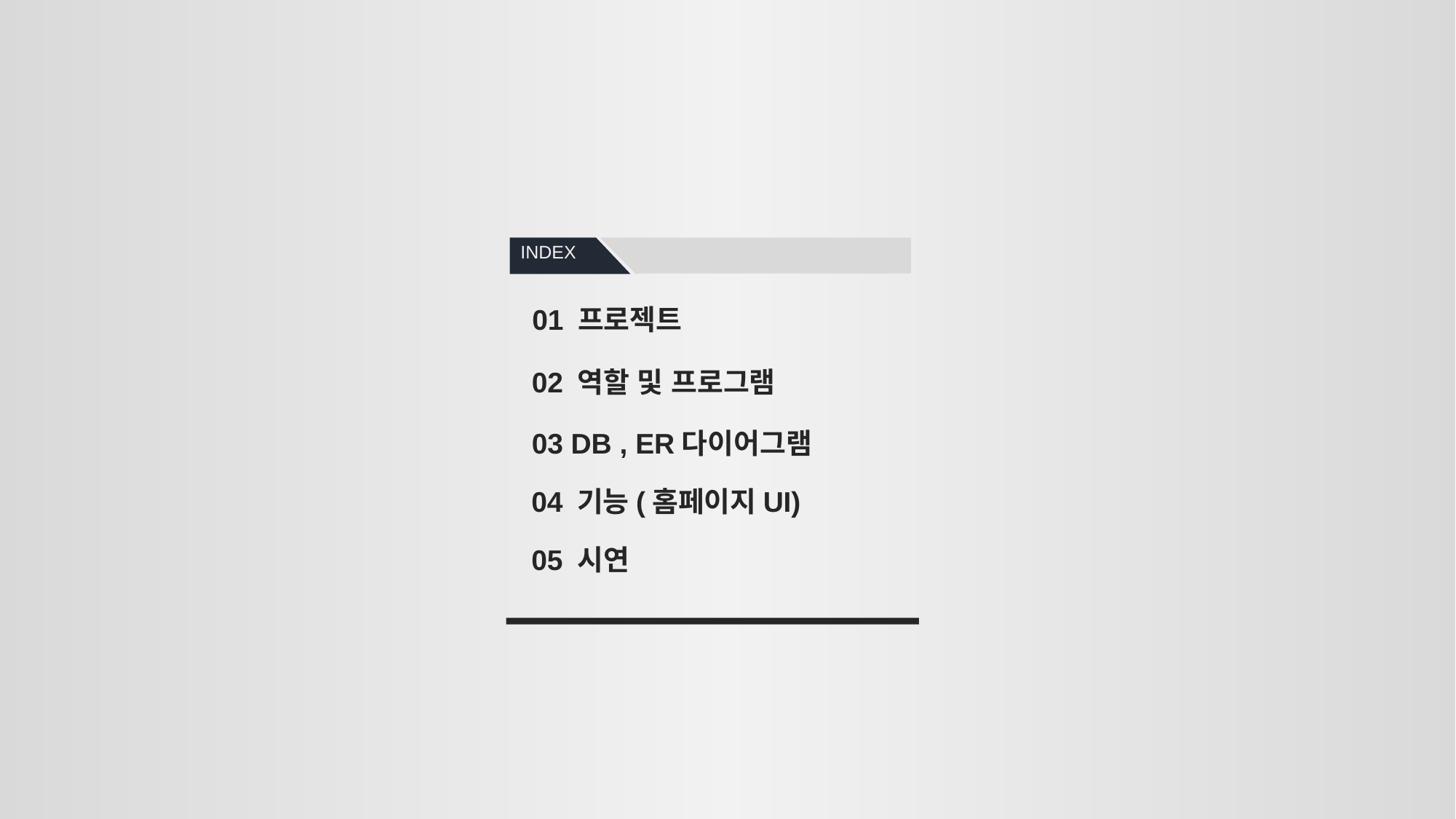

INDEX

01 프로젝트
02 역할 및 프로그램
03 DB , ER다이어그램
04 기능(홈페이지UI)
05 시연